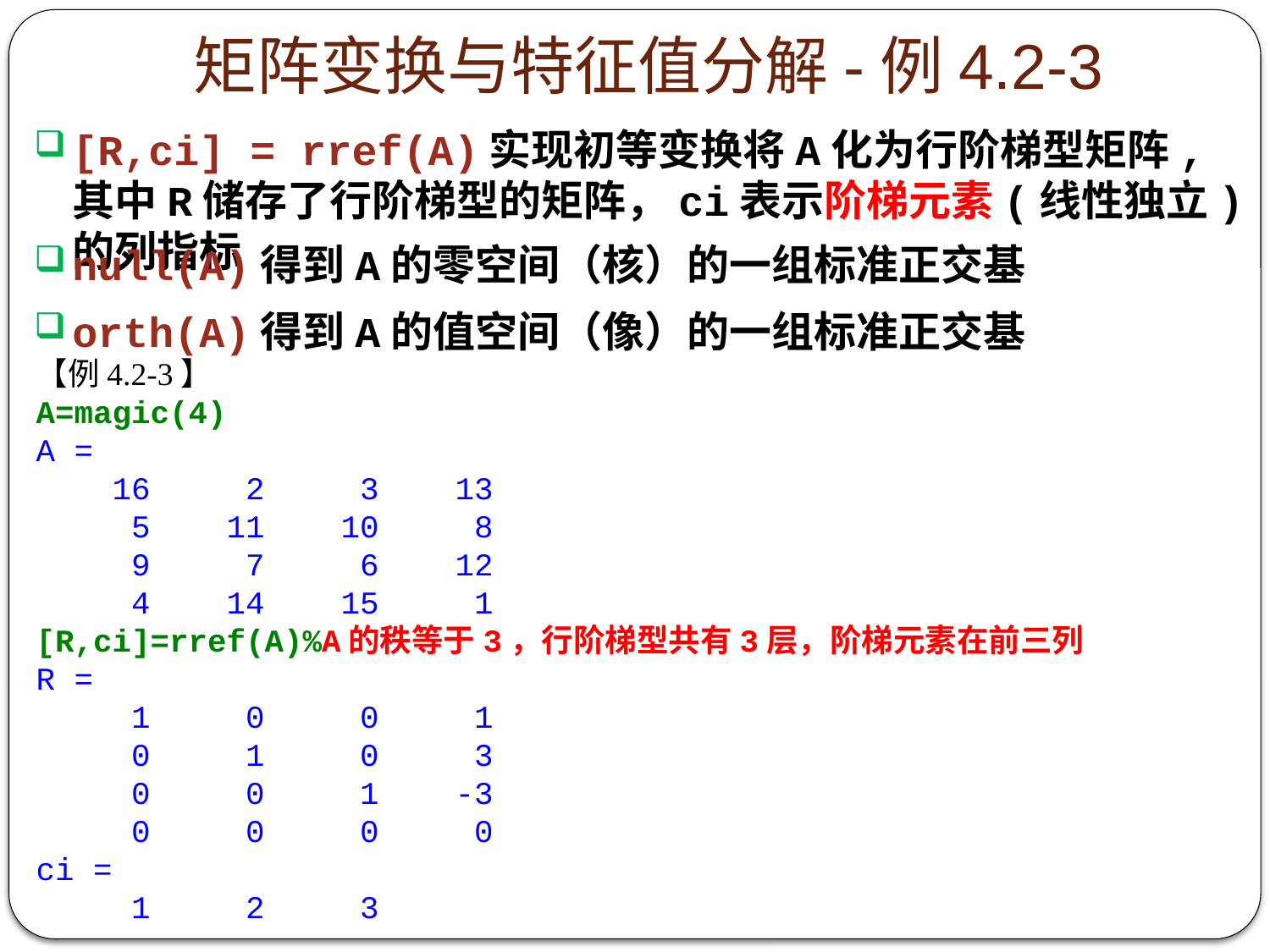

# 矩阵变换与特征值分解-例4.2-3
[R,ci] = rref(A)实现初等变换将A化为行阶梯型矩阵,其中R储存了行阶梯型的矩阵，ci表示阶梯元素(线性独立)的列指标
null(A)得到A的零空间（核）的一组标准正交基
orth(A)得到A的值空间（像）的一组标准正交基
【例4.2-3】
A=magic(4)
A =
    16     2     3    13
     5    11    10     8
     9     7     6    12
     4    14    15     1
[R,ci]=rref(A)%A的秩等于3，行阶梯型共有3层，阶梯元素在前三列
R =
     1     0     0     1
     0     1     0     3
     0     0     1    -3
     0     0     0     0
ci =
     1     2     3